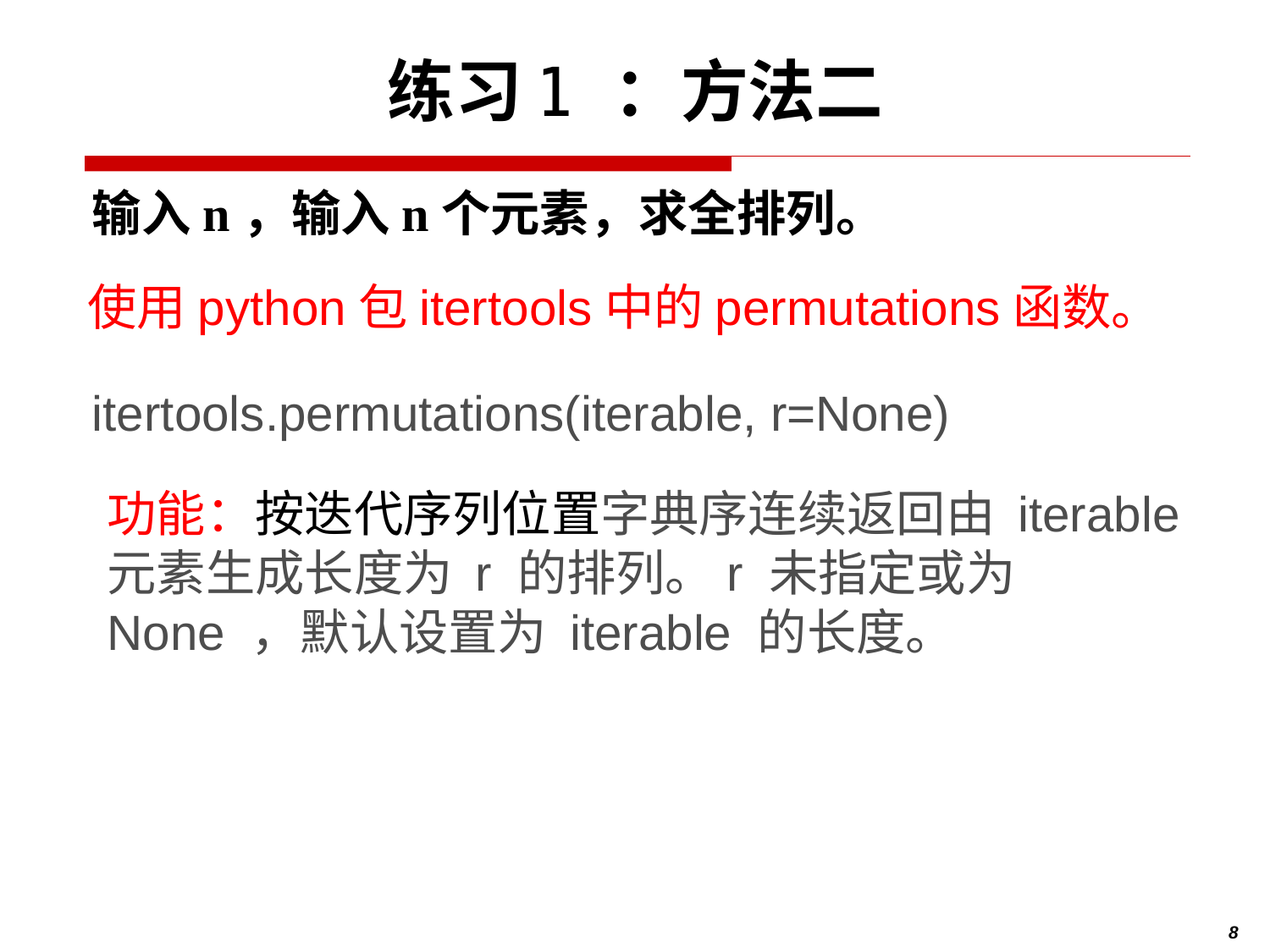

# 练习1 ：方法二
输入n，输入n个元素，求全排列。
使用python包itertools中的permutations函数。
itertools.permutations(iterable, r=None)
功能：按迭代序列位置字典序连续返回由 iterable 元素生成长度为 r 的排列。r 未指定或为 None ，默认设置为 iterable 的长度。

8